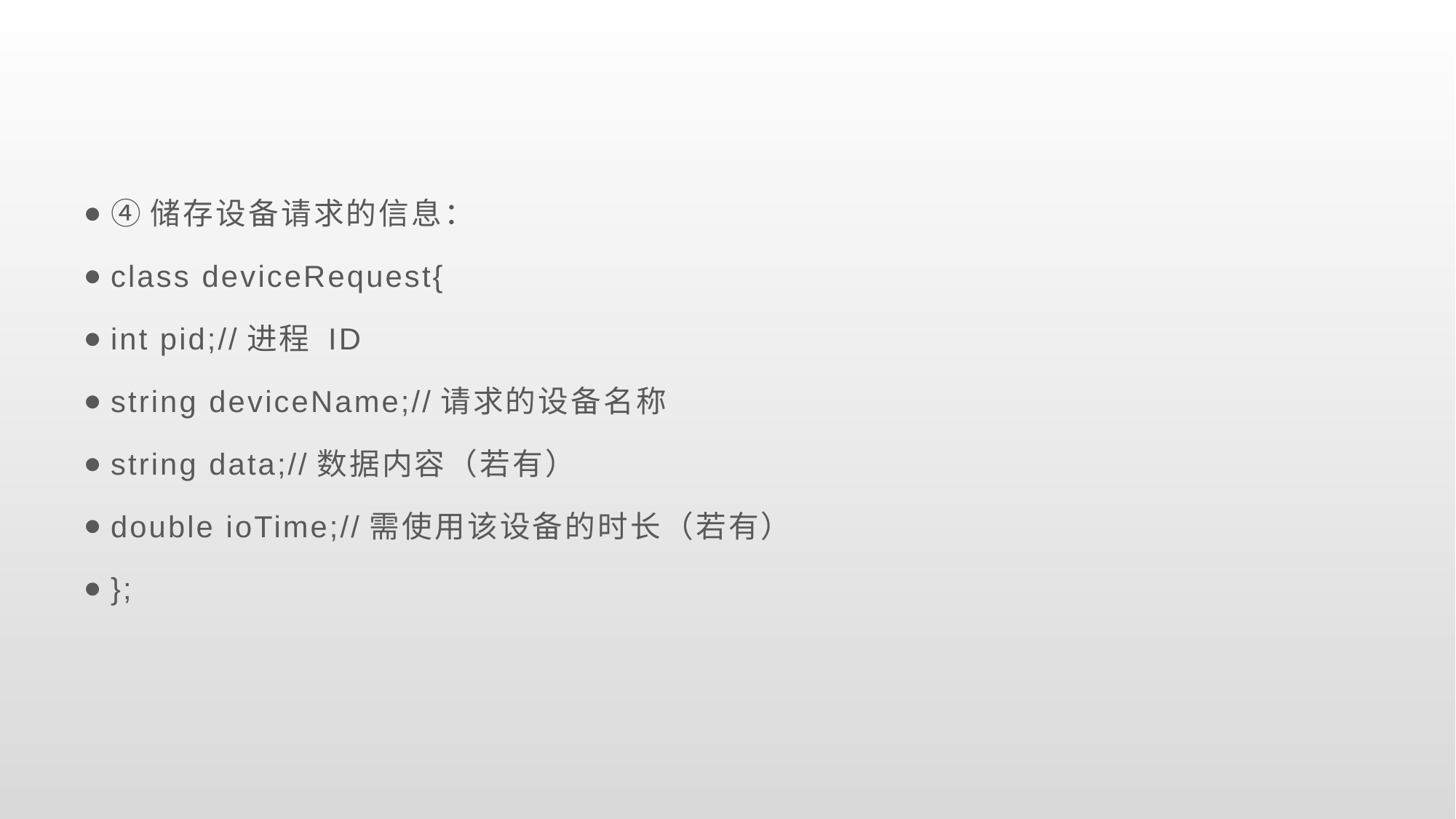

#
④储存设备请求的信息：
class deviceRequest{
int pid;//进程 ID
string deviceName;//请求的设备名称
string data;//数据内容（若有）
double ioTime;//需使用该设备的时长（若有）
};